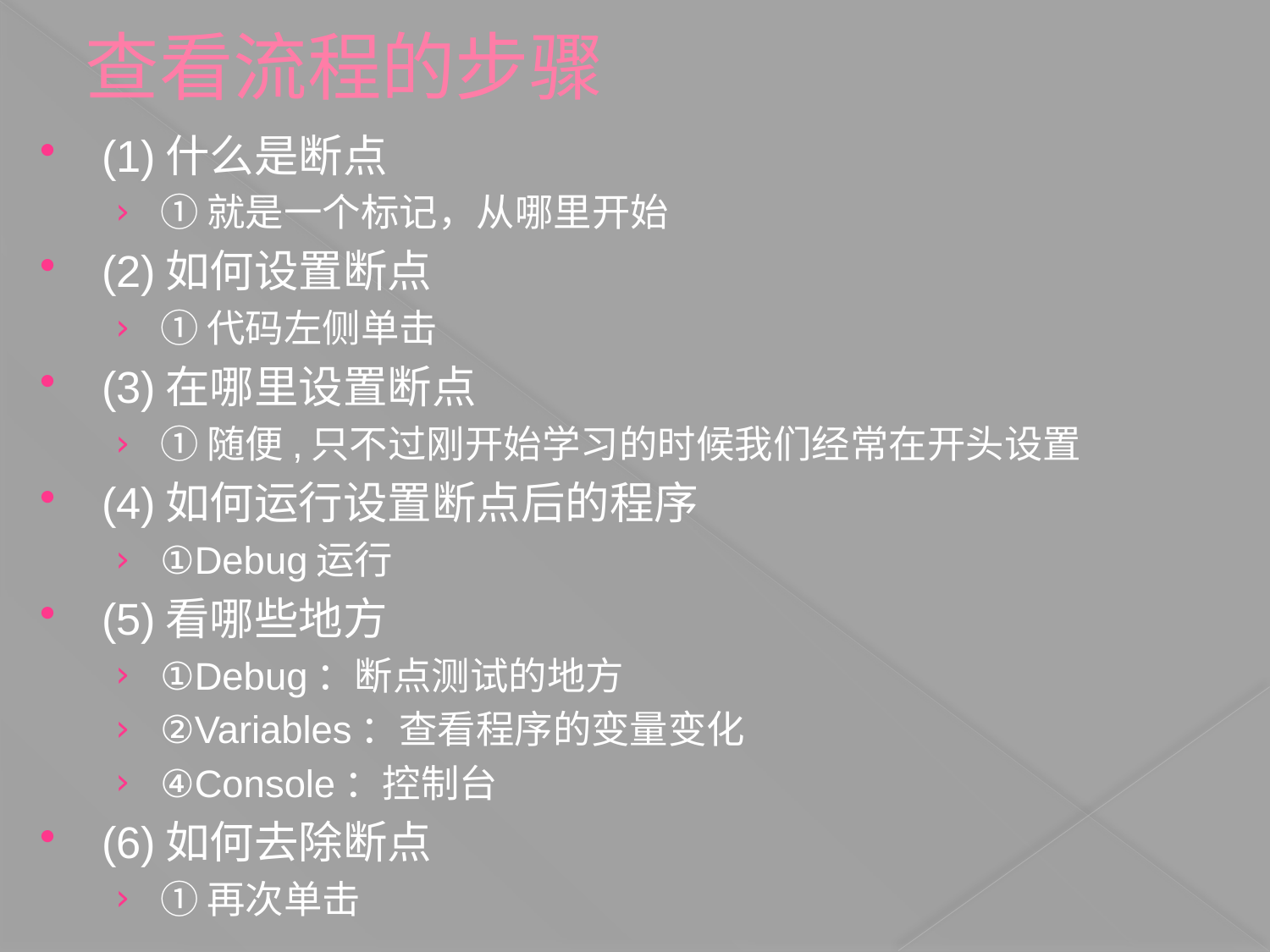

# 查看流程的步骤
(1)什么是断点
①就是一个标记，从哪里开始
(2)如何设置断点
①代码左侧单击
(3)在哪里设置断点
①随便,只不过刚开始学习的时候我们经常在开头设置
(4)如何运行设置断点后的程序
①Debug运行
(5)看哪些地方
①Debug：断点测试的地方
②Variables：查看程序的变量变化
④Console：控制台
(6)如何去除断点
①再次单击